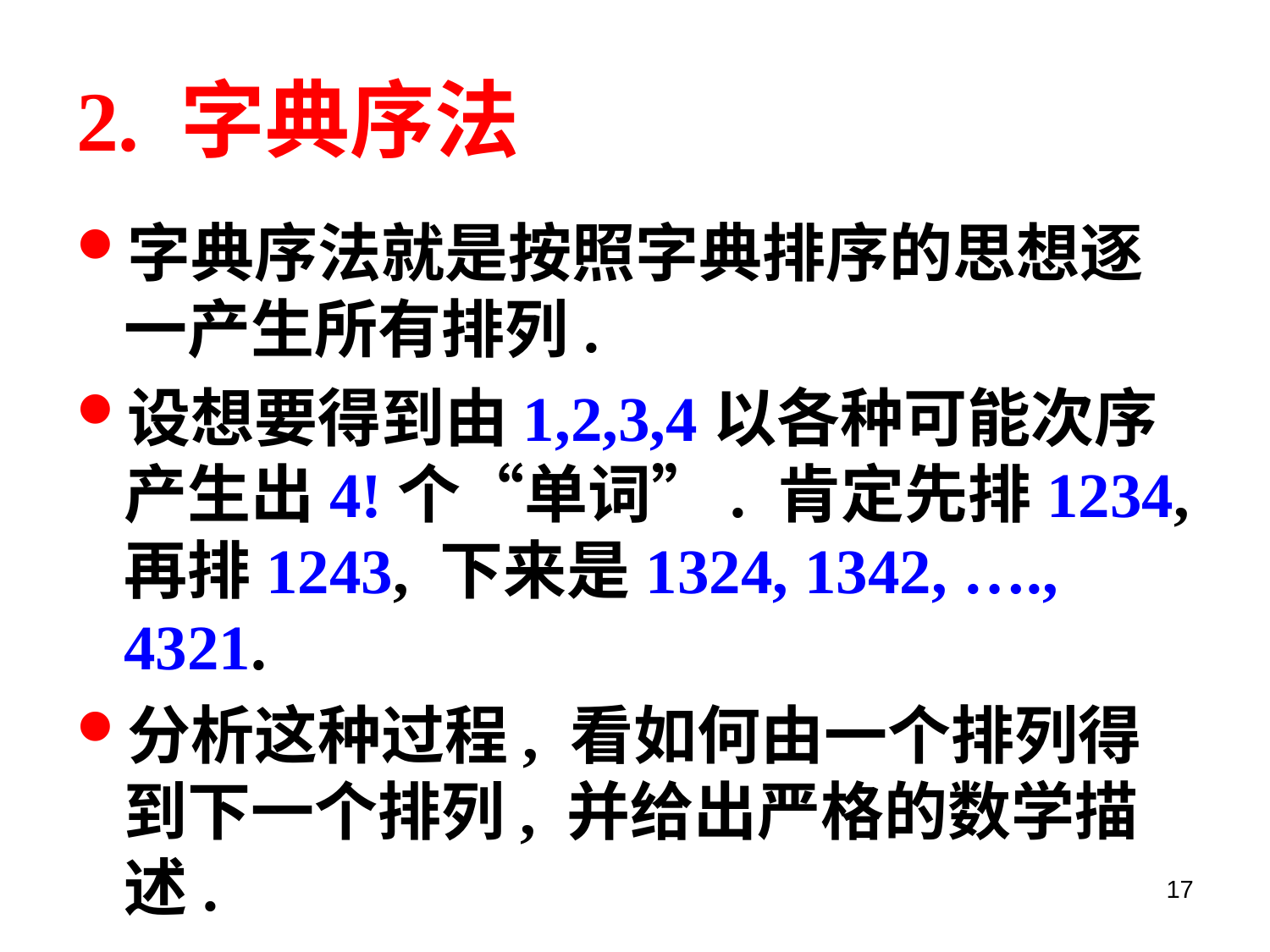

# 2. 字典序法
字典序法就是按照字典排序的思想逐一产生所有排列.
设想要得到由1,2,3,4以各种可能次序产生出4!个“单词”. 肯定先排1234, 再排1243, 下来是1324, 1342, …., 4321.
分析这种过程, 看如何由一个排列得到下一个排列, 并给出严格的数学描述.
17